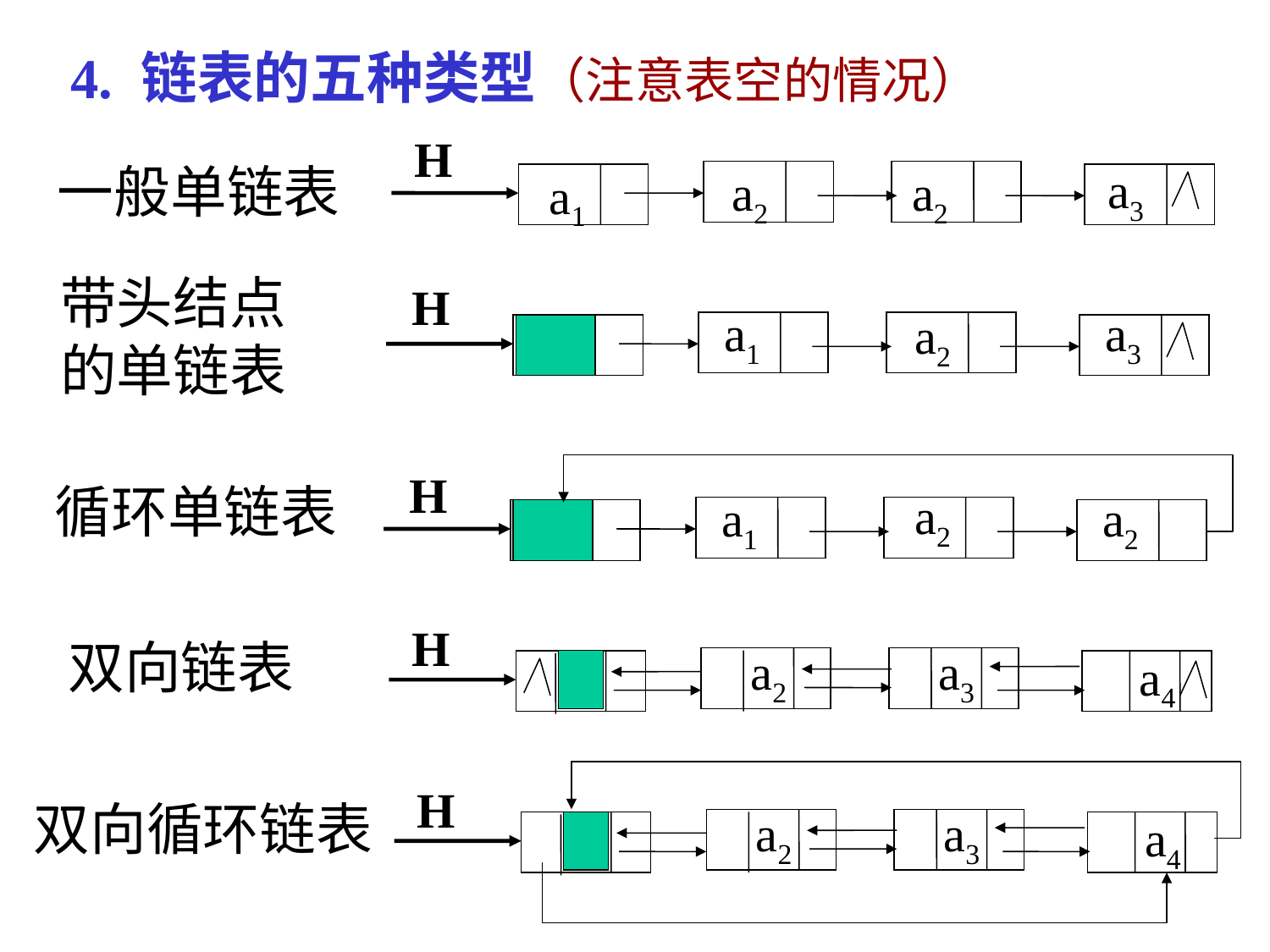

4. 链表的五种类型（注意表空的情况）
H
一般单链表
a3
a2
a2
a1

带头结点
的单链表
H
a1
a3
a2

H
循环单链表
a2
a1
a2

H
双向链表
a2
a3
a1
a4

H
双向循环链表
a2
a3
a1
a4